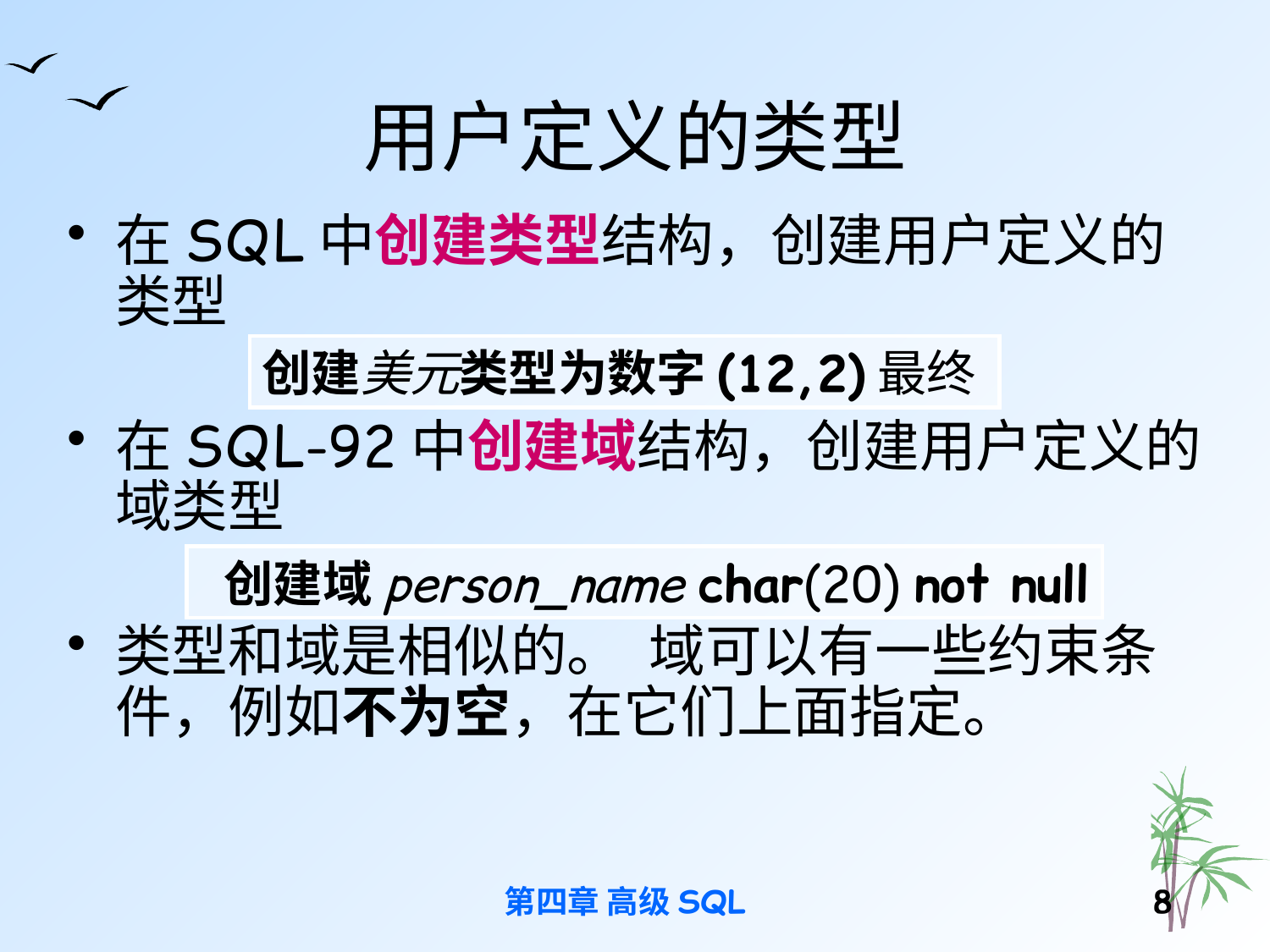

# 用户定义的类型
在SQL中创建类型结构，创建用户定义的类型

在SQL-92中创建域结构，创建用户定义的域类型

类型和域是相似的。  域可以有一些约束条件，例如不为空，在它们上面指定。
创建美元类型为数字(12,2)最终
创建域person_name char(20) not null
第四章 高级SQL
8